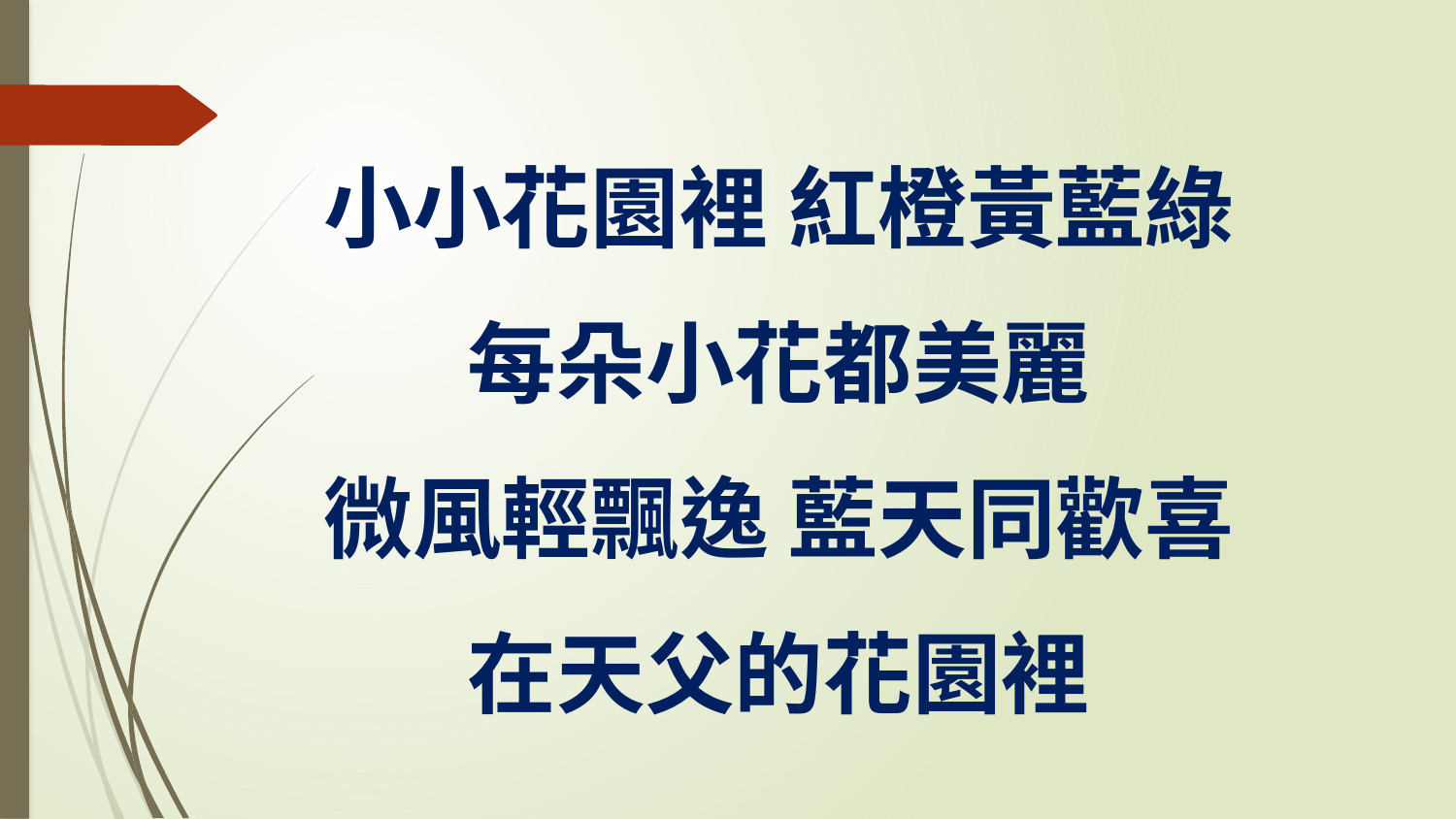

小小花園裡 紅橙黃藍綠

每朵小花都美麗
微風輕飄逸 藍天同歡喜
在天父的花園裡